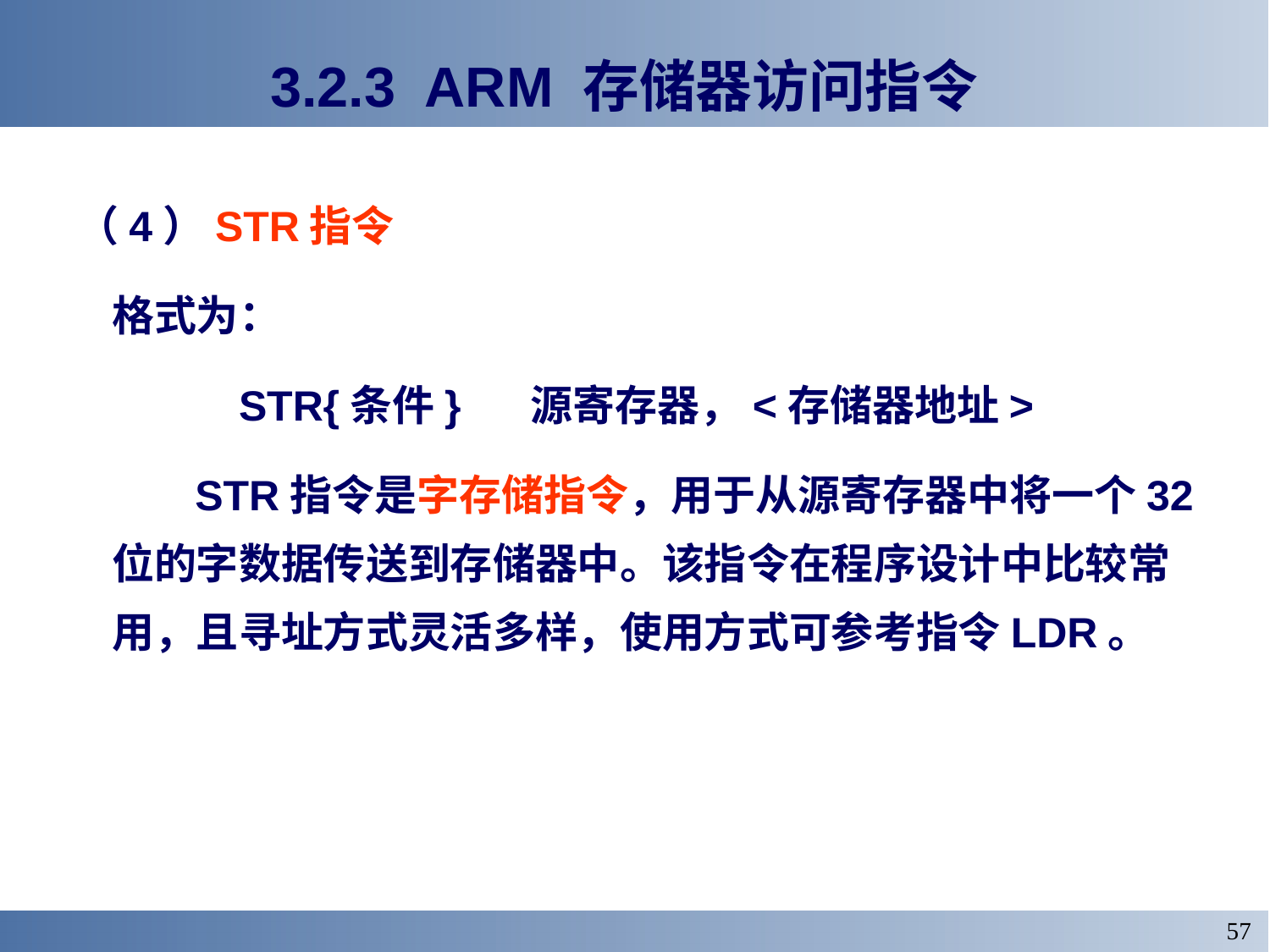

# 3.2.3  ARM 存储器访问指令
（4）STR指令
	格式为：
		STR{条件}     源寄存器，<存储器地址>
          STR指令是字存储指令，用于从源寄存器中将一个32位的字数据传送到存储器中。该指令在程序设计中比较常用，且寻址方式灵活多样，使用方式可参考指令LDR。